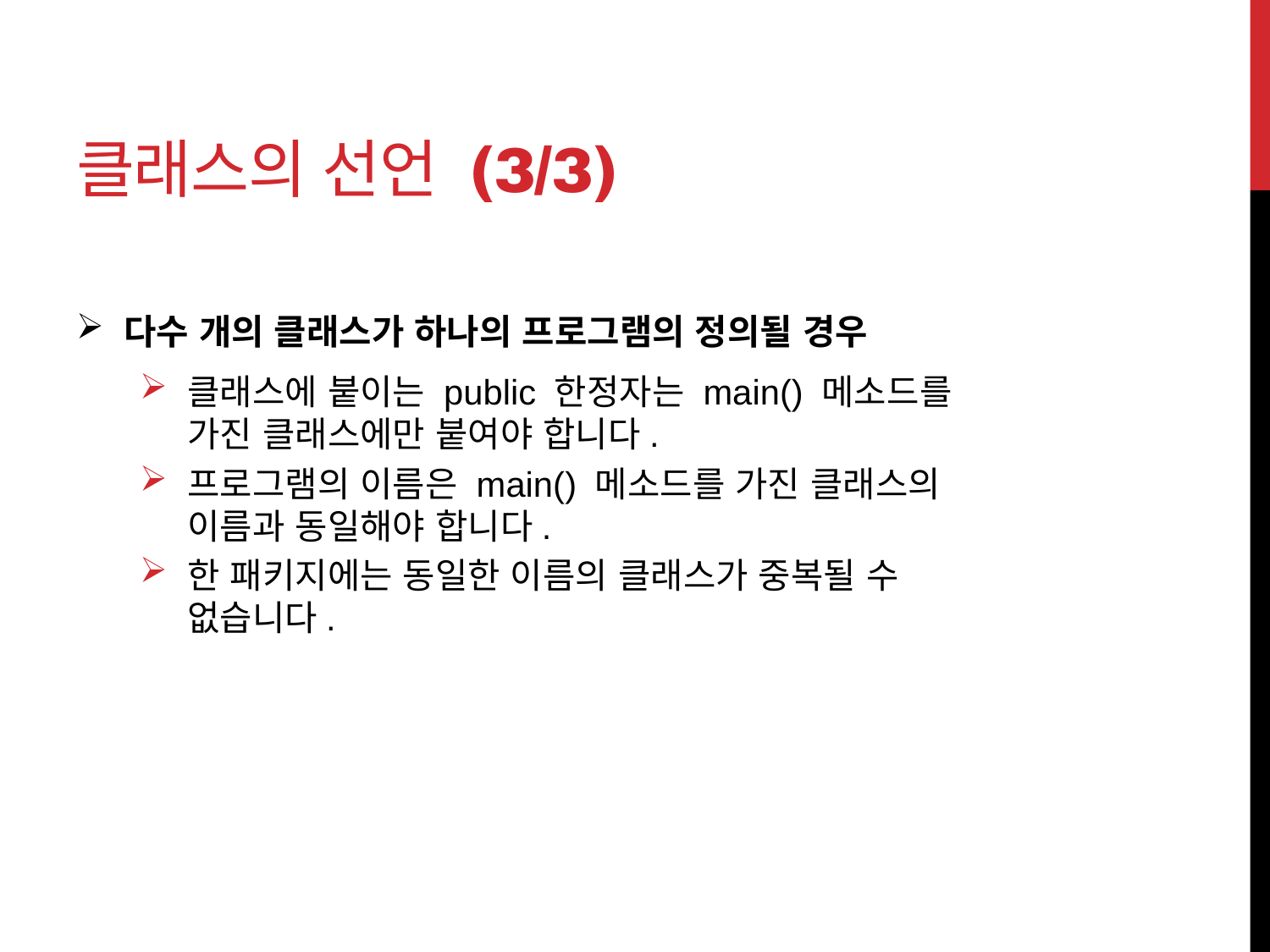

# 클래스의 선언 (3/3)

다수 개의 클래스가 하나의 프로그램의 정의될 경우
클래스에 붙이는 public 한정자는 main() 메소드를
가진 클래스에만 붙여야 합니다.
프로그램의 이름은 main() 메소드를 가진 클래스의
이름과 동일해야 합니다.
한 패키지에는 동일한 이름의 클래스가 중복될 수
없습니다.